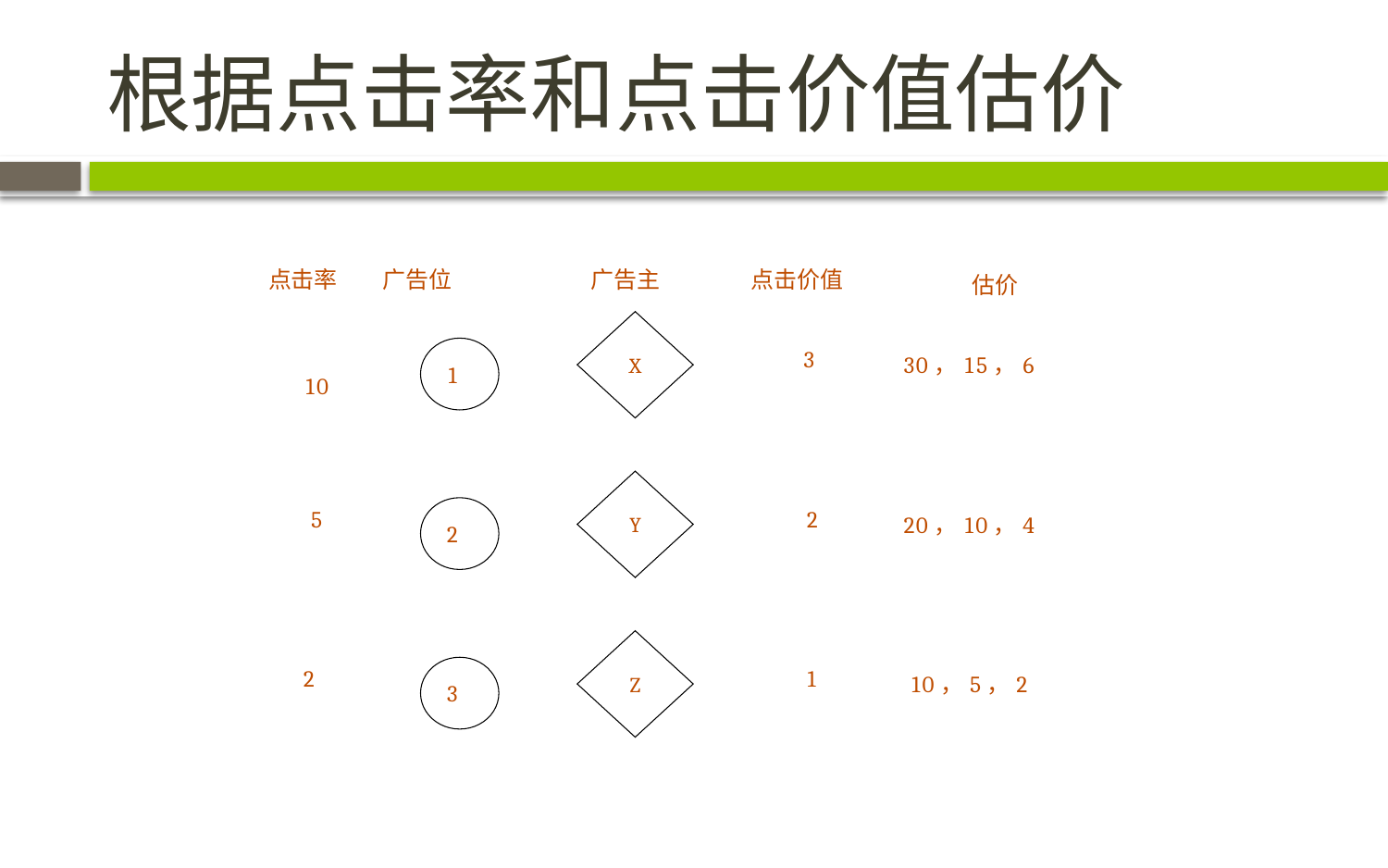

# 根据点击率和点击价值估价
点击率
10
5
2
广告位
广告主
X
1
Y
2
Z
3
点击价值
3
2
1
估价
30，15，6
20，10，4
10，5，2